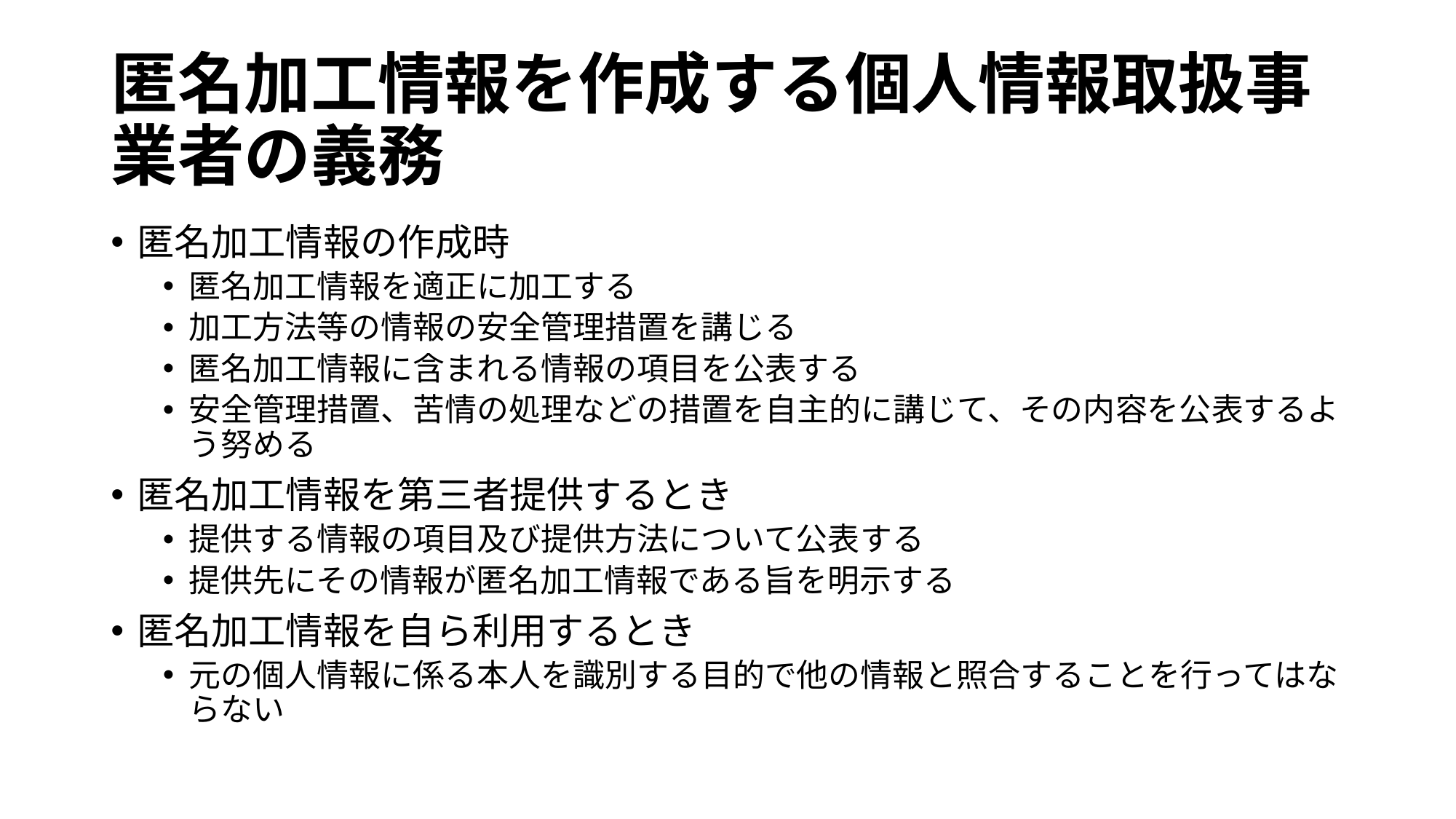

# 匿名加工情報を作成する個人情報取扱事業者の義務
匿名加工情報の作成時
匿名加工情報を適正に加工する
加工方法等の情報の安全管理措置を講じる
匿名加工情報に含まれる情報の項目を公表する
安全管理措置、苦情の処理などの措置を自主的に講じて、その内容を公表するよう努める
匿名加工情報を第三者提供するとき
提供する情報の項目及び提供方法について公表する
提供先にその情報が匿名加工情報である旨を明示する
匿名加工情報を自ら利用するとき
元の個人情報に係る本人を識別する目的で他の情報と照合することを行ってはならない